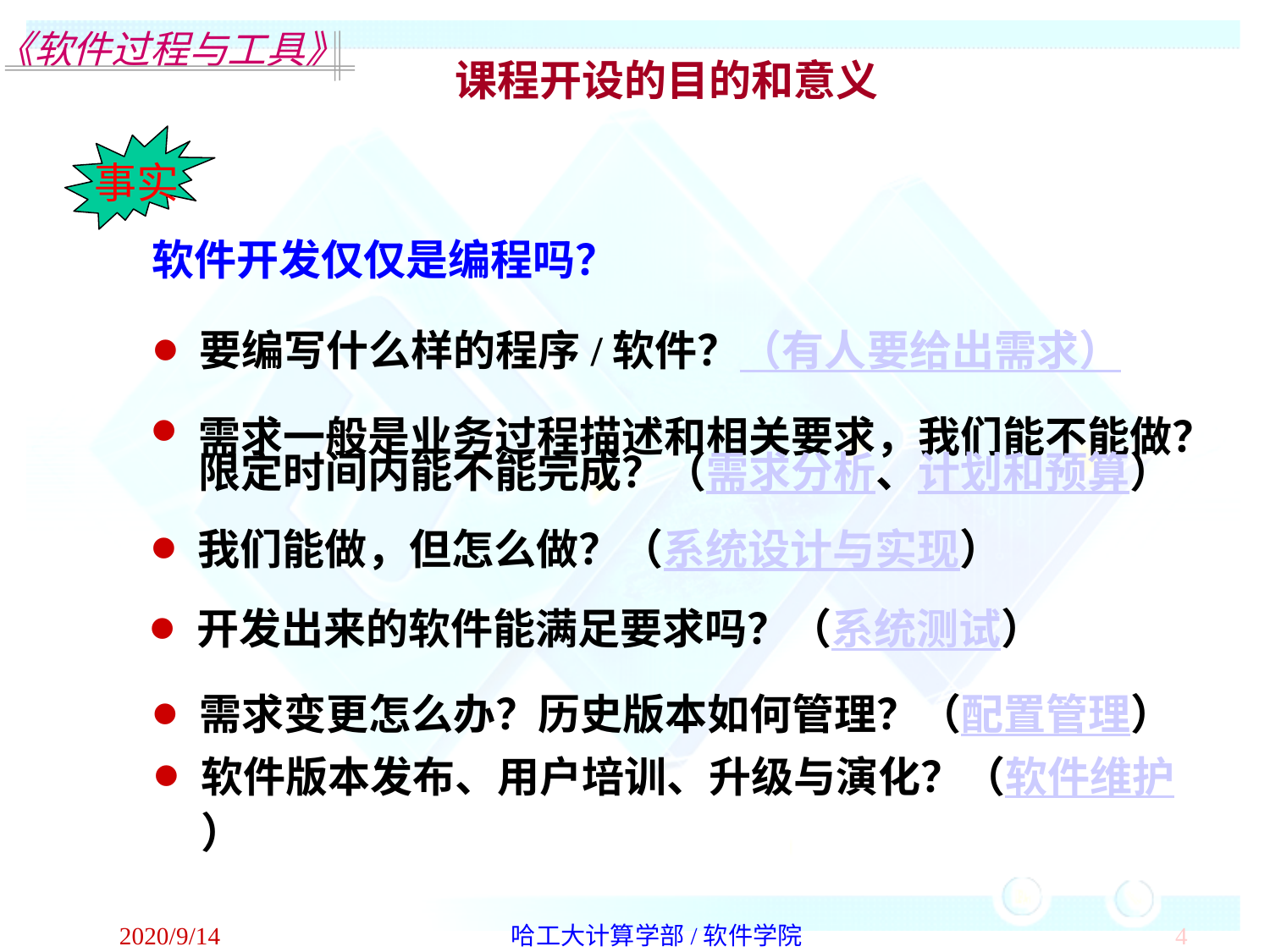

课程开设的目的和意义

事实
软件开发仅仅是编程吗？
要编写什么样的程序/软件？（有人要给出需求）
需求一般是业务过程描述和相关要求，我们能不能做？限定时间内能不能完成？（需求分析、计划和预算）
我们能做，但怎么做？（系统设计与实现）
开发出来的软件能满足要求吗？（系统测试）
需求变更怎么办？历史版本如何管理？（配置管理）
软件版本发布、用户培训、升级与演化？（软件维护）